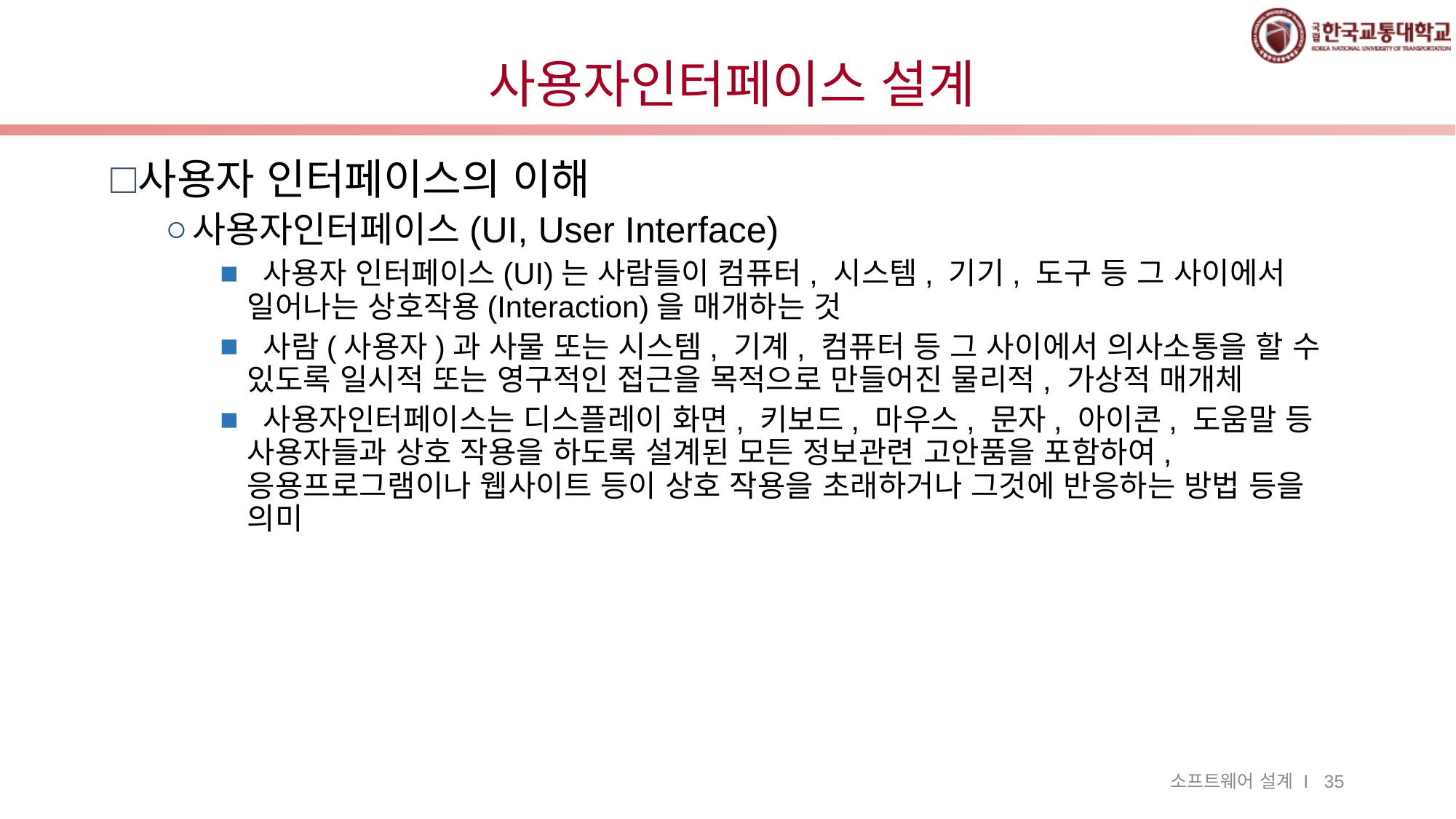

# 사용자인터페이스 설계
사용자 인터페이스의 이해
사용자인터페이스(UI, User Interface)
 사용자 인터페이스(UI)는 사람들이 컴퓨터, 시스템, 기기, 도구 등 그 사이에서 일어나는 상호작용(Interaction)을 매개하는 것
 사람(사용자)과 사물 또는 시스템, 기계, 컴퓨터 등 그 사이에서 의사소통을 할 수 있도록 일시적 또는 영구적인 접근을 목적으로 만들어진 물리적, 가상적 매개체
 사용자인터페이스는 디스플레이 화면, 키보드, 마우스, 문자, 아이콘, 도움말 등 사용자들과 상호 작용을 하도록 설계된 모든 정보관련 고안품을 포함하여, 응용프로그램이나 웹사이트 등이 상호 작용을 초래하거나 그것에 반응하는 방법 등을 의미
소프트웨어 설계 I   35